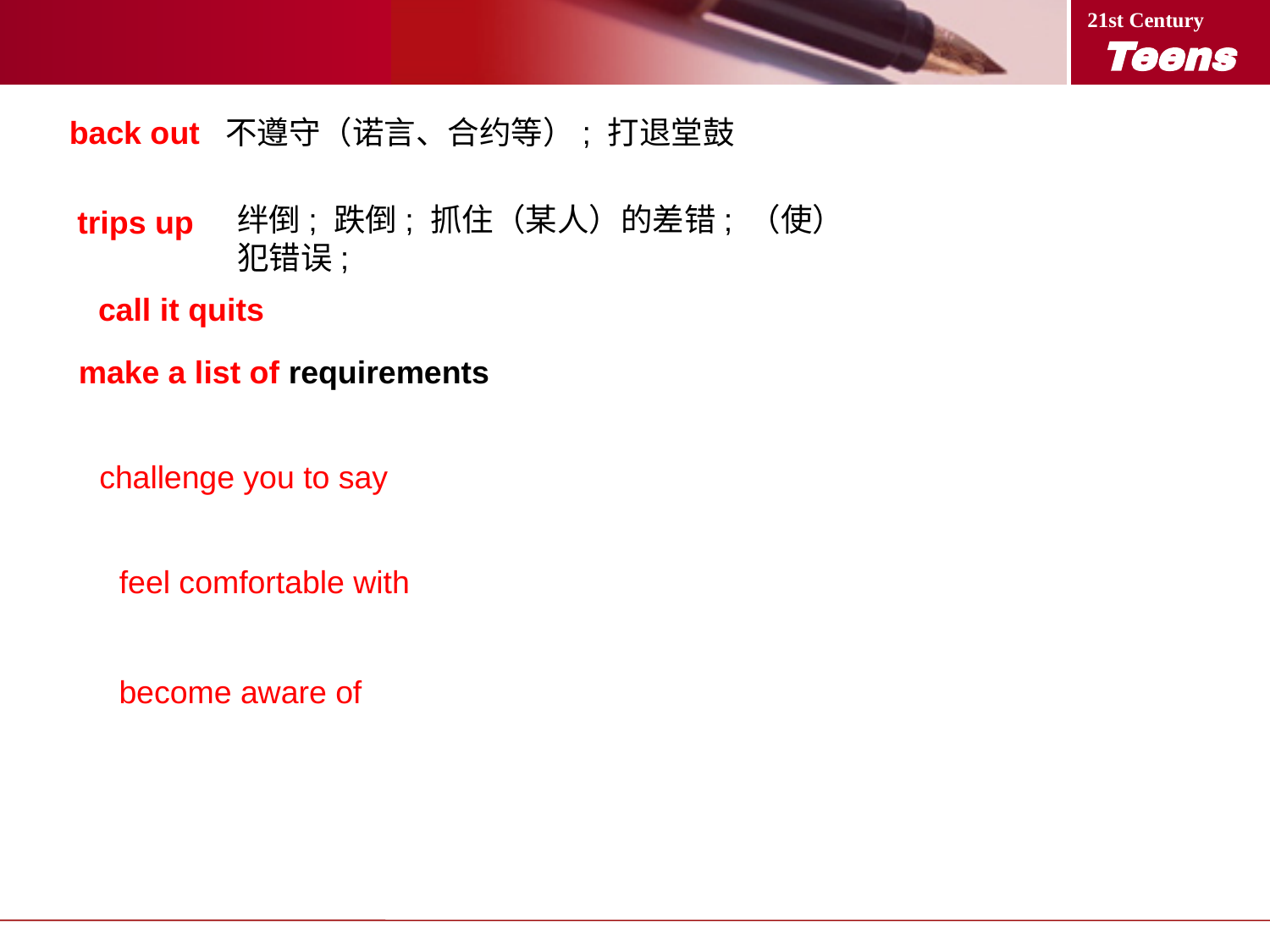

back out  不遵守（诺言、合约等）; 打退堂鼓
绊倒; 跌倒; 抓住（某人）的差错; （使） 犯错误;
trips up
call it quits
make a list of requirements
challenge you to say
feel comfortable with
become aware of